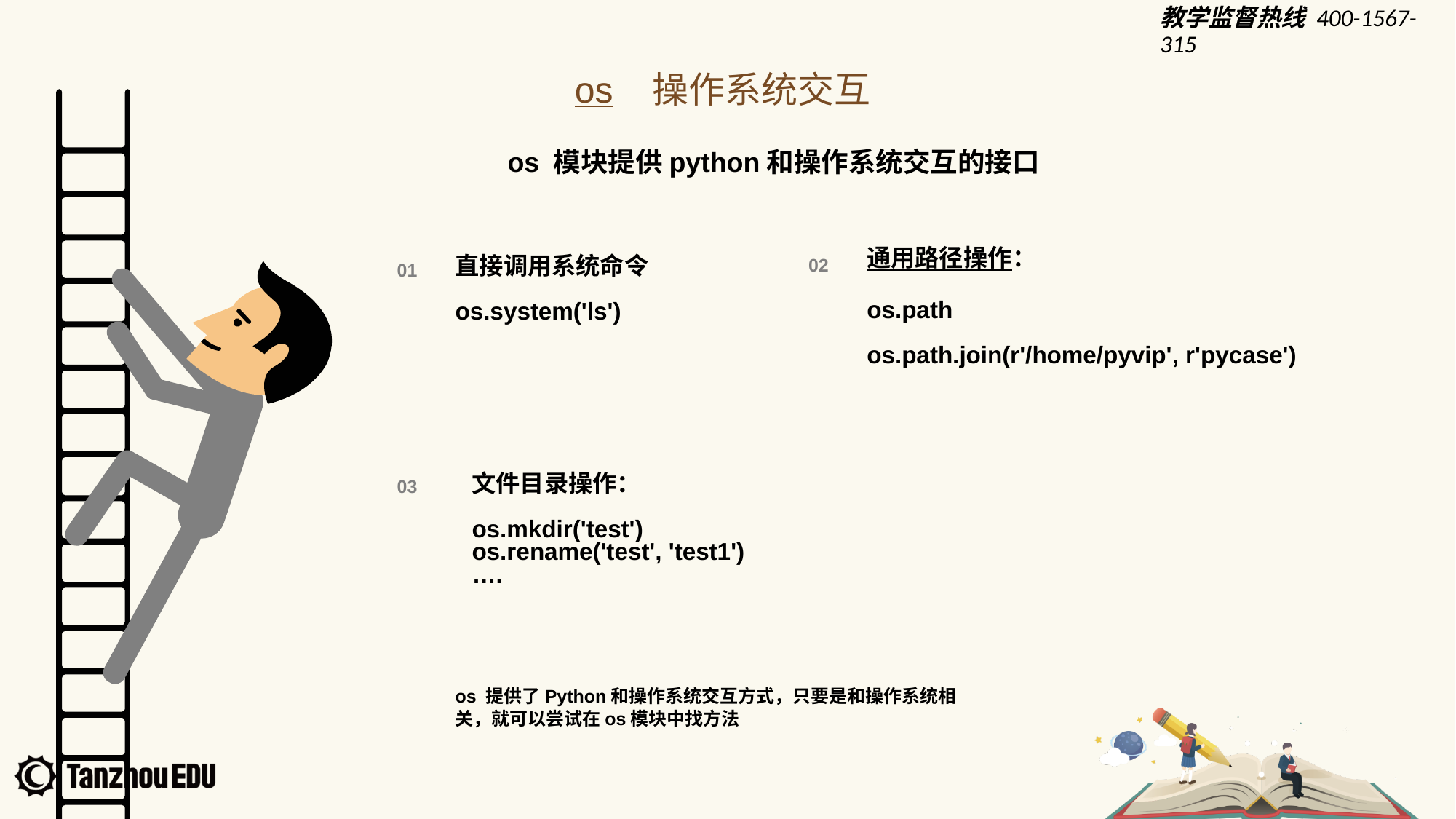

os   操作系统交互

os 模块提供python和操作系统交互的接口
通用路径操作：

os.path

os.path.join(r'/home/pyvip', r'pycase')
02
直接调用系统命令

os.system('ls')
01
文件目录操作：

os.mkdir('test')
os.rename('test', 'test1')
….
03
os 提供了Python和操作系统交互方式，只要是和操作系统相关，就可以尝试在os模块中找方法